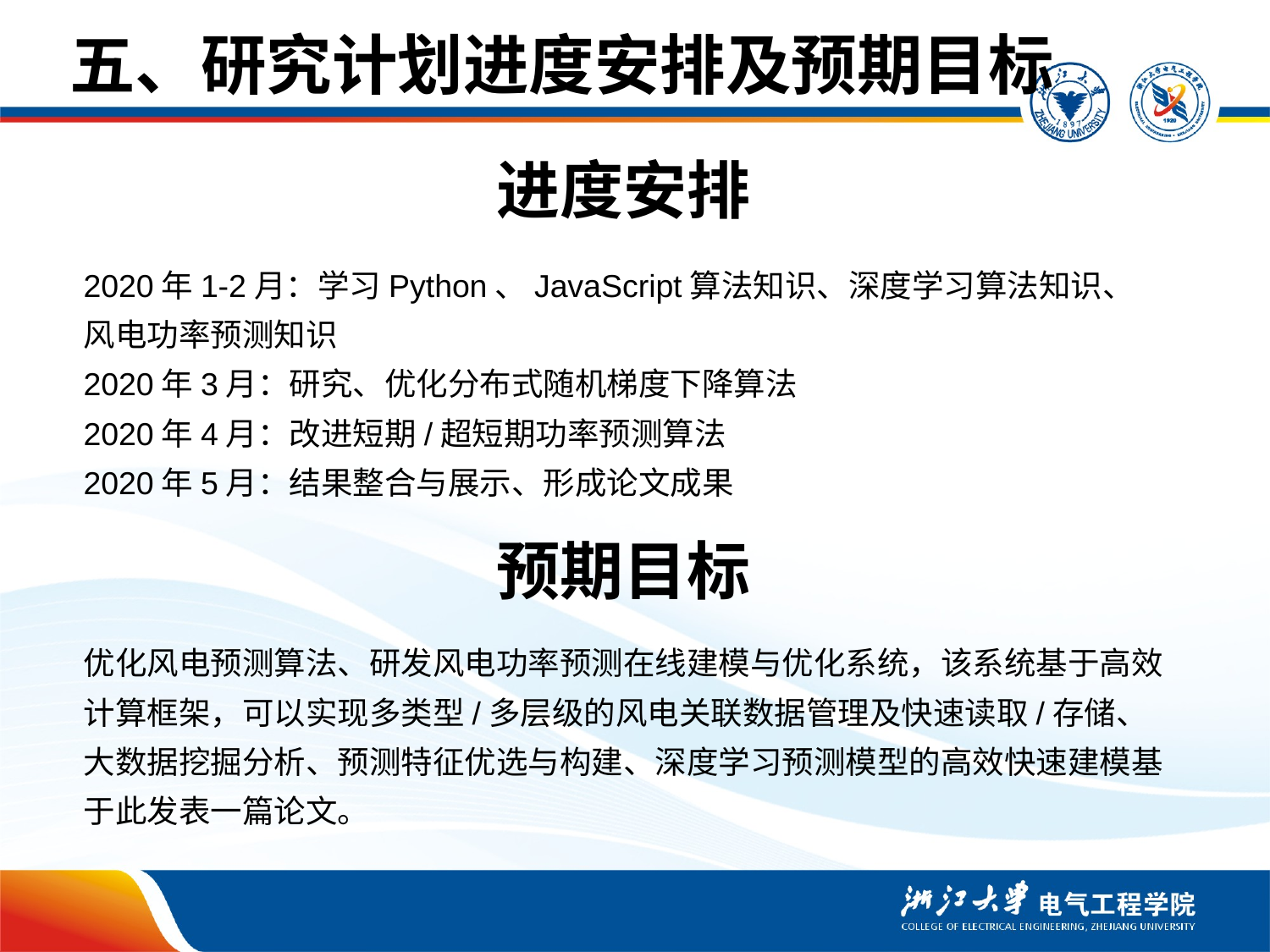

# 五、研究计划进度安排及预期目标
进度安排

2020年1-2月：学习Python、JavaScript算法知识、深度学习算法知识、风电功率预测知识2020年3月：研究、优化分布式随机梯度下降算法2020年4月：改进短期/超短期功率预测算法2020年5月：结果整合与展示、形成论文成果

预期目标

优化风电预测算法、研发风电功率预测在线建模与优化系统，该系统基于高效计算框架，可以实现多类型/多层级的风电关联数据管理及快速读取/存储、大数据挖掘分析、预测特征优选与构建、深度学习预测模型的高效快速建模基于此发表一篇论文。